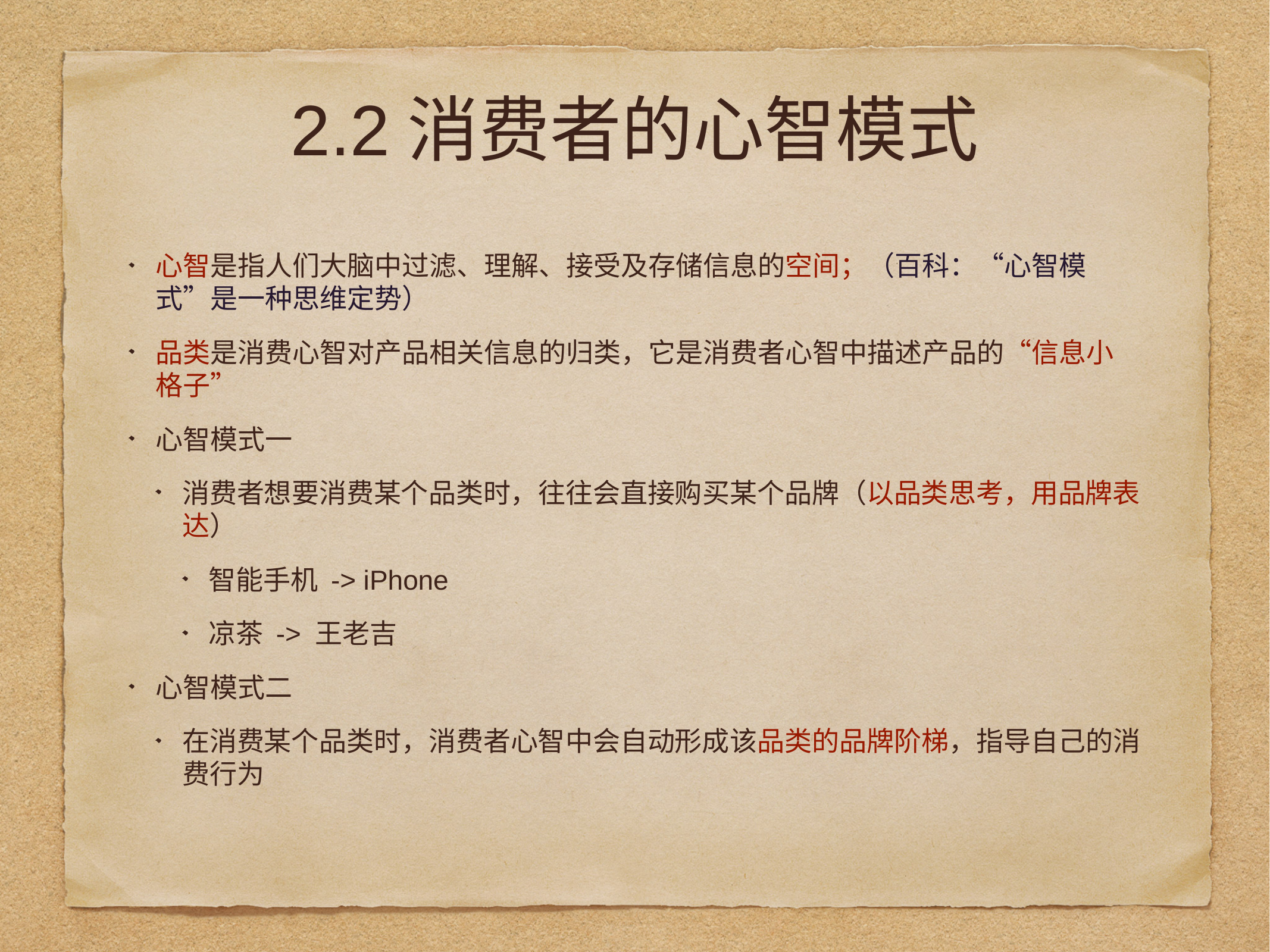

# 2.2消费者的心智模式
心智是指人们大脑中过滤、理解、接受及存储信息的空间；（百科：“心智模式”是一种思维定势）
品类是消费心智对产品相关信息的归类，它是消费者心智中描述产品的“信息小格子”
心智模式一
消费者想要消费某个品类时，往往会直接购买某个品牌（以品类思考，用品牌表达）
智能手机 -> iPhone
凉茶 -> 王老吉
心智模式二
在消费某个品类时，消费者心智中会自动形成该品类的品牌阶梯，指导自己的消费行为